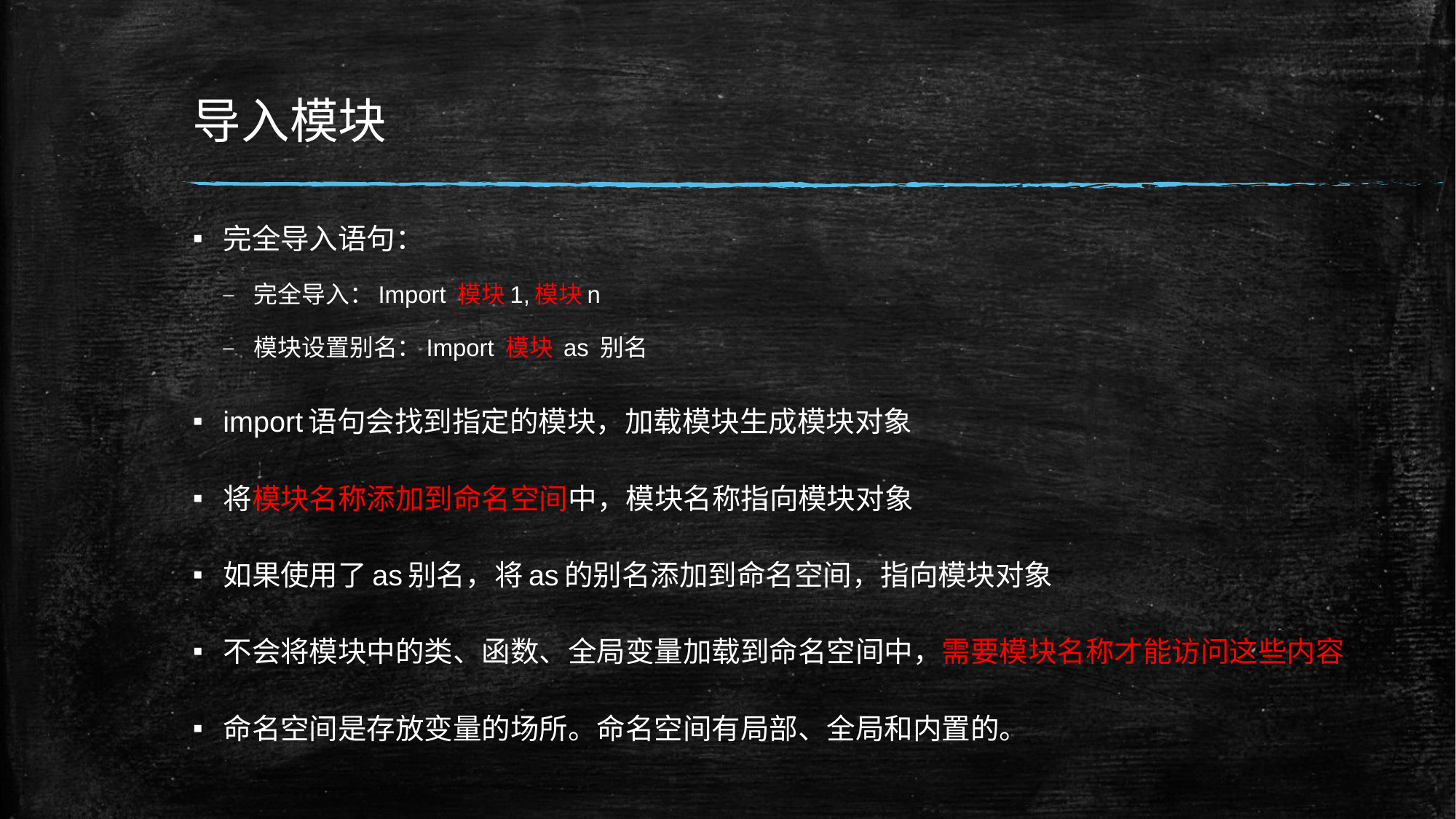

# 导入模块
完全导入语句：
完全导入：Import 模块1,模块n
模块设置别名：Import 模块 as 别名
import语句会找到指定的模块，加载模块生成模块对象
将模块名称添加到命名空间中，模块名称指向模块对象
如果使用了as别名，将as的别名添加到命名空间，指向模块对象
不会将模块中的类、函数、全局变量加载到命名空间中，需要模块名称才能访问这些内容
命名空间是存放变量的场所。命名空间有局部、全局和内置的。